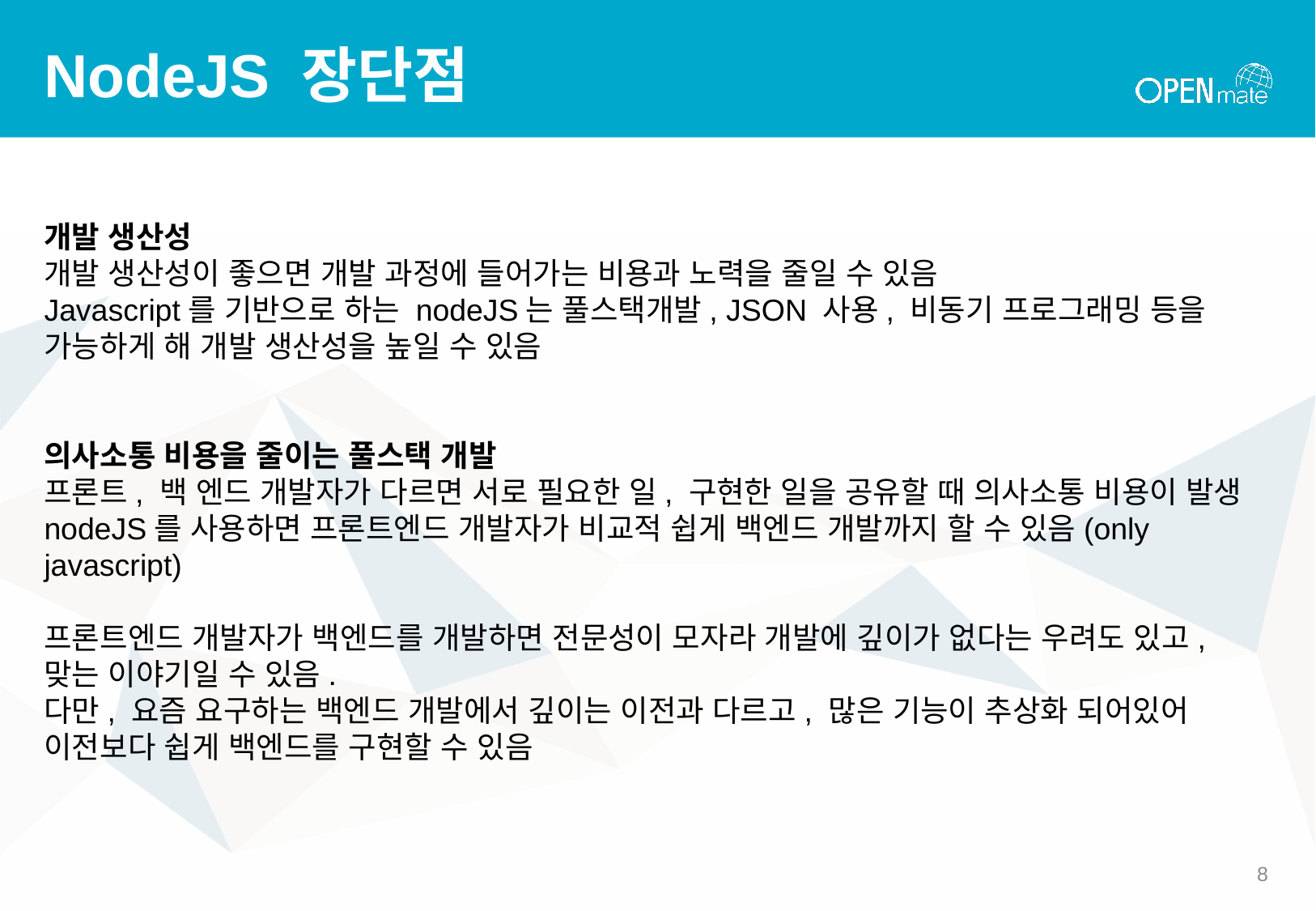

# NodeJS 장단점
개발 생산성
개발 생산성이 좋으면 개발 과정에 들어가는 비용과 노력을 줄일 수 있음
Javascript를 기반으로 하는 nodeJS는 풀스택개발, JSON 사용, 비동기 프로그래밍 등을 가능하게 해 개발 생산성을 높일 수 있음

의사소통 비용을 줄이는 풀스택 개발
프론트, 백 엔드 개발자가 다르면 서로 필요한 일, 구현한 일을 공유할 때 의사소통 비용이 발생
nodeJS를 사용하면 프론트엔드 개발자가 비교적 쉽게 백엔드 개발까지 할 수 있음(only javascript)

프론트엔드 개발자가 백엔드를 개발하면 전문성이 모자라 개발에 깊이가 없다는 우려도 있고, 맞는 이야기일 수 있음.
다만, 요즘 요구하는 백엔드 개발에서 깊이는 이전과 다르고, 많은 기능이 추상화 되어있어 이전보다 쉽게 백엔드를 구현할 수 있음
8